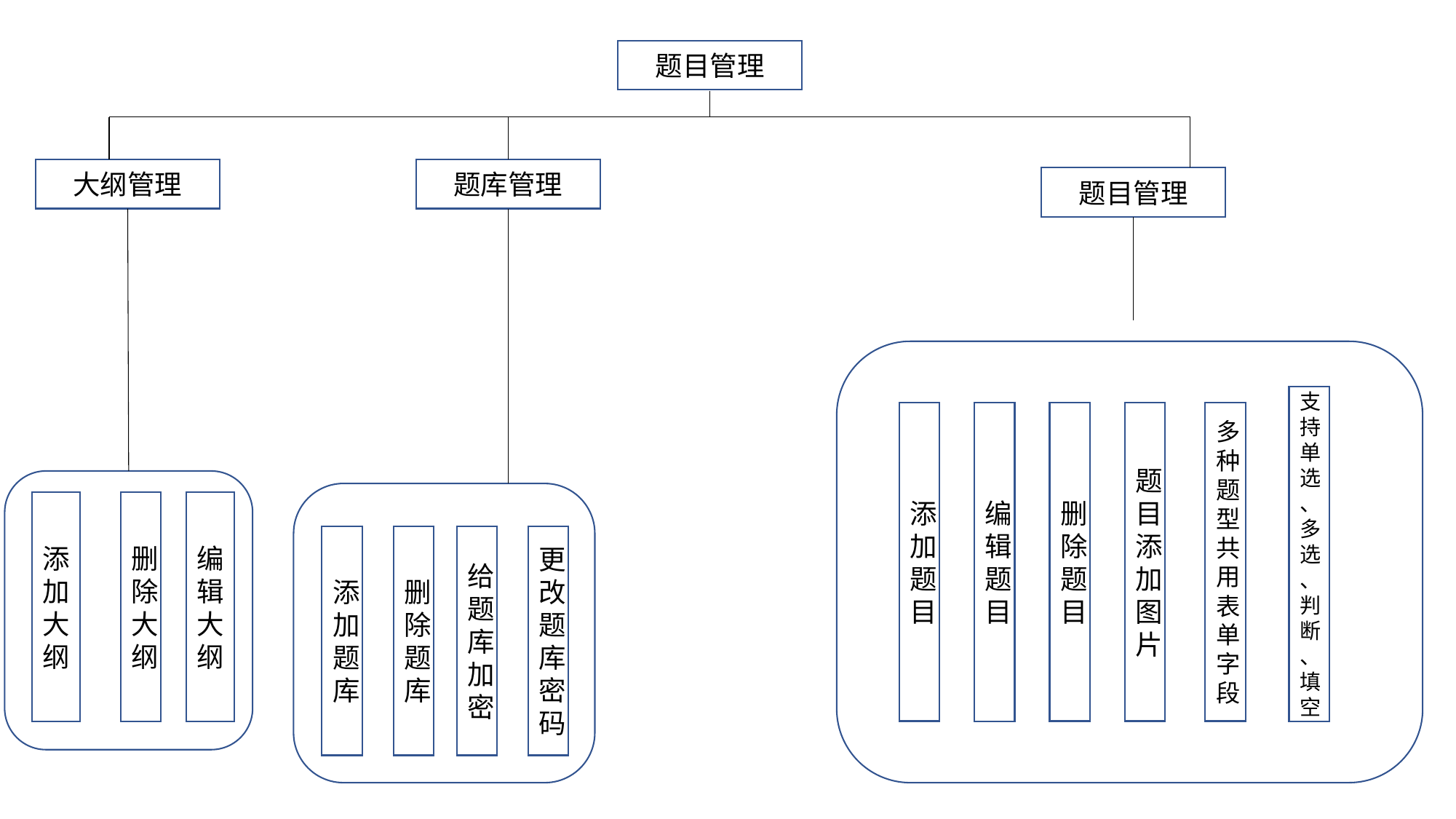

题目管理
大纲管理
题库管理
题目管理

支持单选、多选、判断、填空
多种题型共用表单字段
题目添加图片
添加题目
删除题目
编辑题目

添加大纲
编辑大纲

添加题库
删除题库
给题库加密
更改题库密码
删除大纲